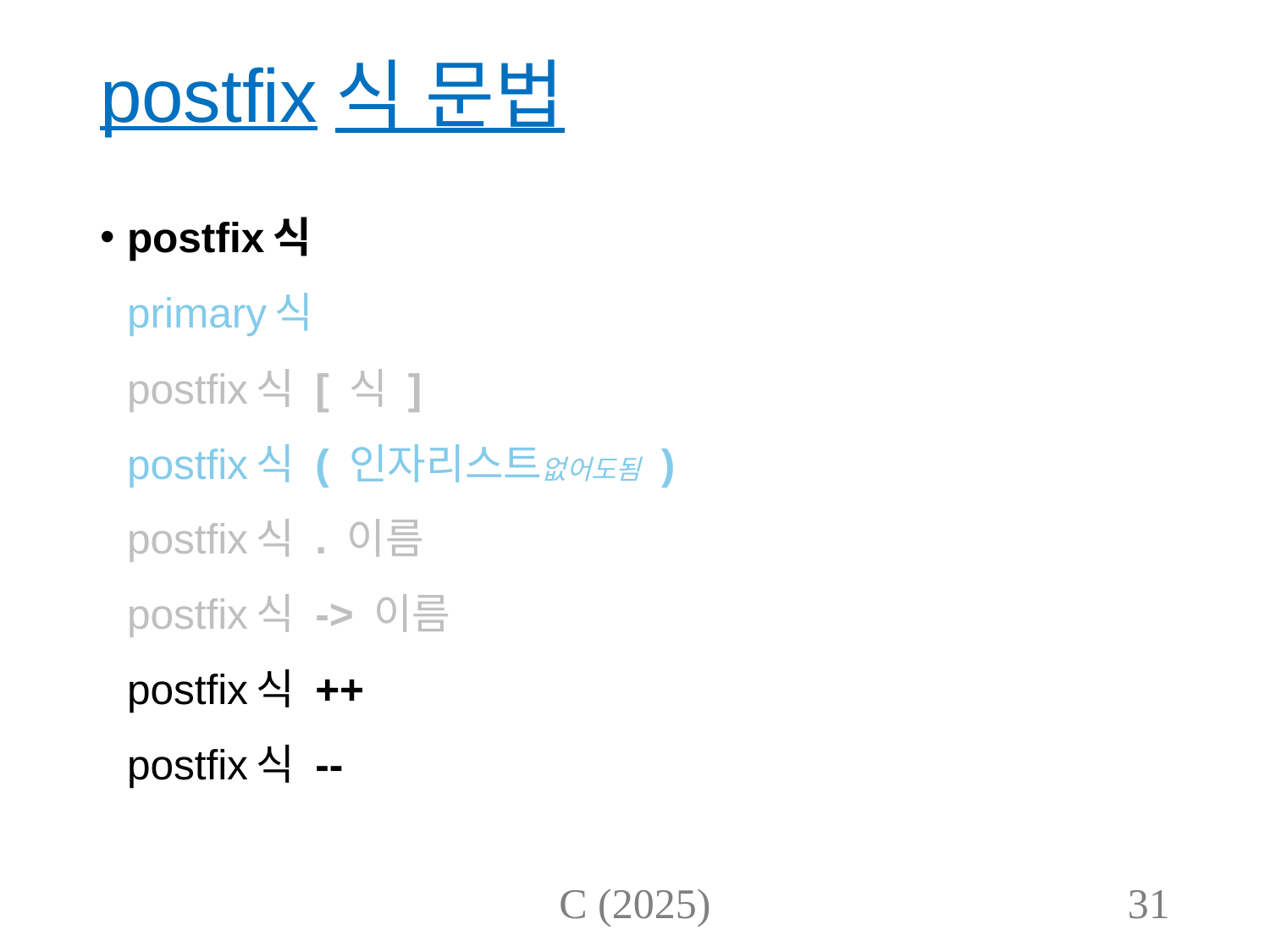

# postfix식 문법
postfix식
primary식
postfix식 [ 식 ]
postfix식 ( 인자리스트없어도됨 )
postfix식 . 이름
postfix식 -> 이름
postfix식 ++
postfix식 --

C (2025)
31